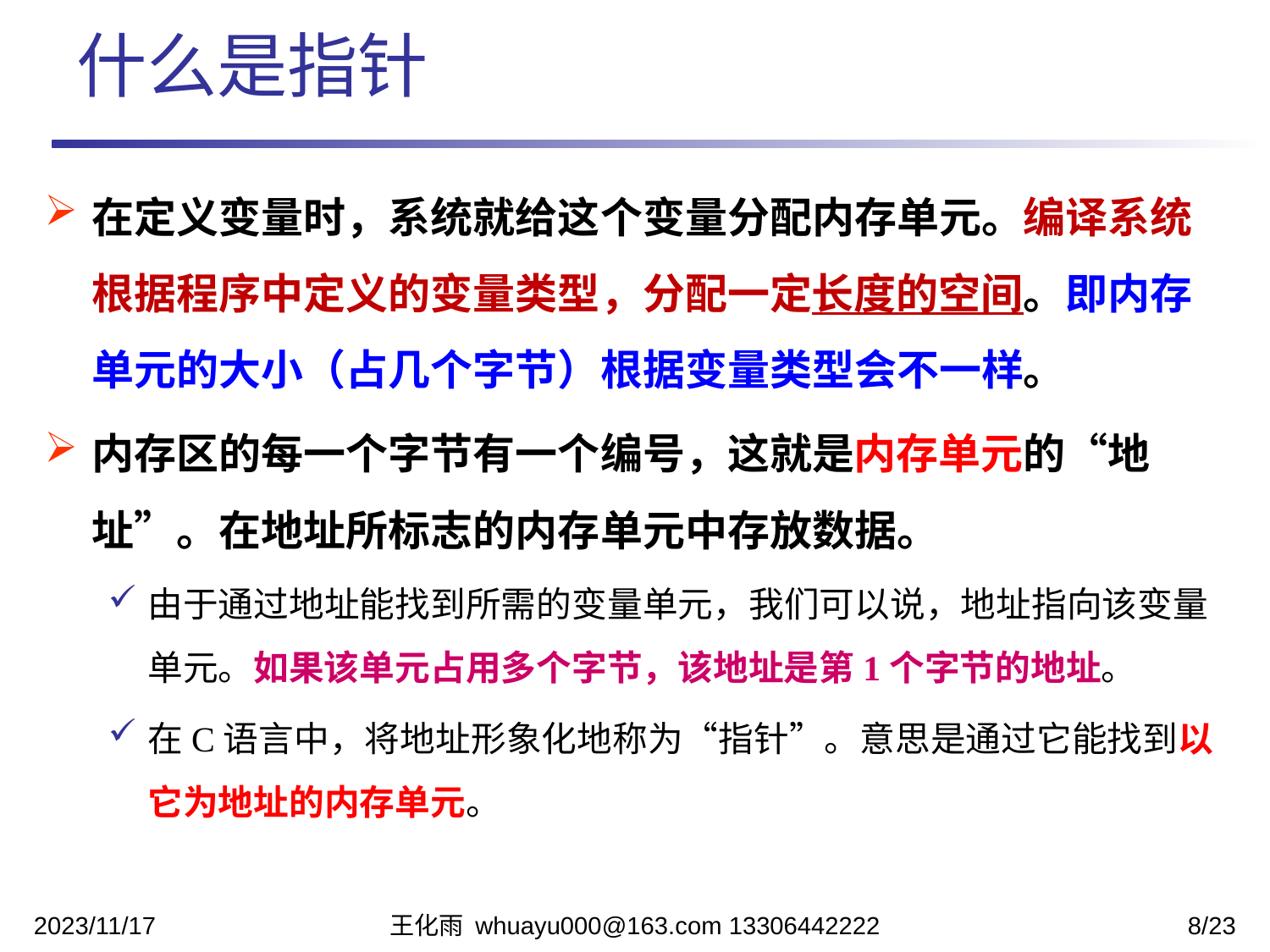

什么是指针
在定义变量时，系统就给这个变量分配内存单元。编译系统根据程序中定义的变量类型，分配一定长度的空间。即内存单元的大小（占几个字节）根据变量类型会不一样。
内存区的每一个字节有一个编号，这就是内存单元的“地址”。在地址所标志的内存单元中存放数据。
由于通过地址能找到所需的变量单元，我们可以说，地址指向该变量单元。如果该单元占用多个字节，该地址是第1个字节的地址。
在C语言中，将地址形象化地称为“指针”。意思是通过它能找到以它为地址的内存单元。
2023/11/17
王化雨 whuayu000@163.com 13306442222
8/23